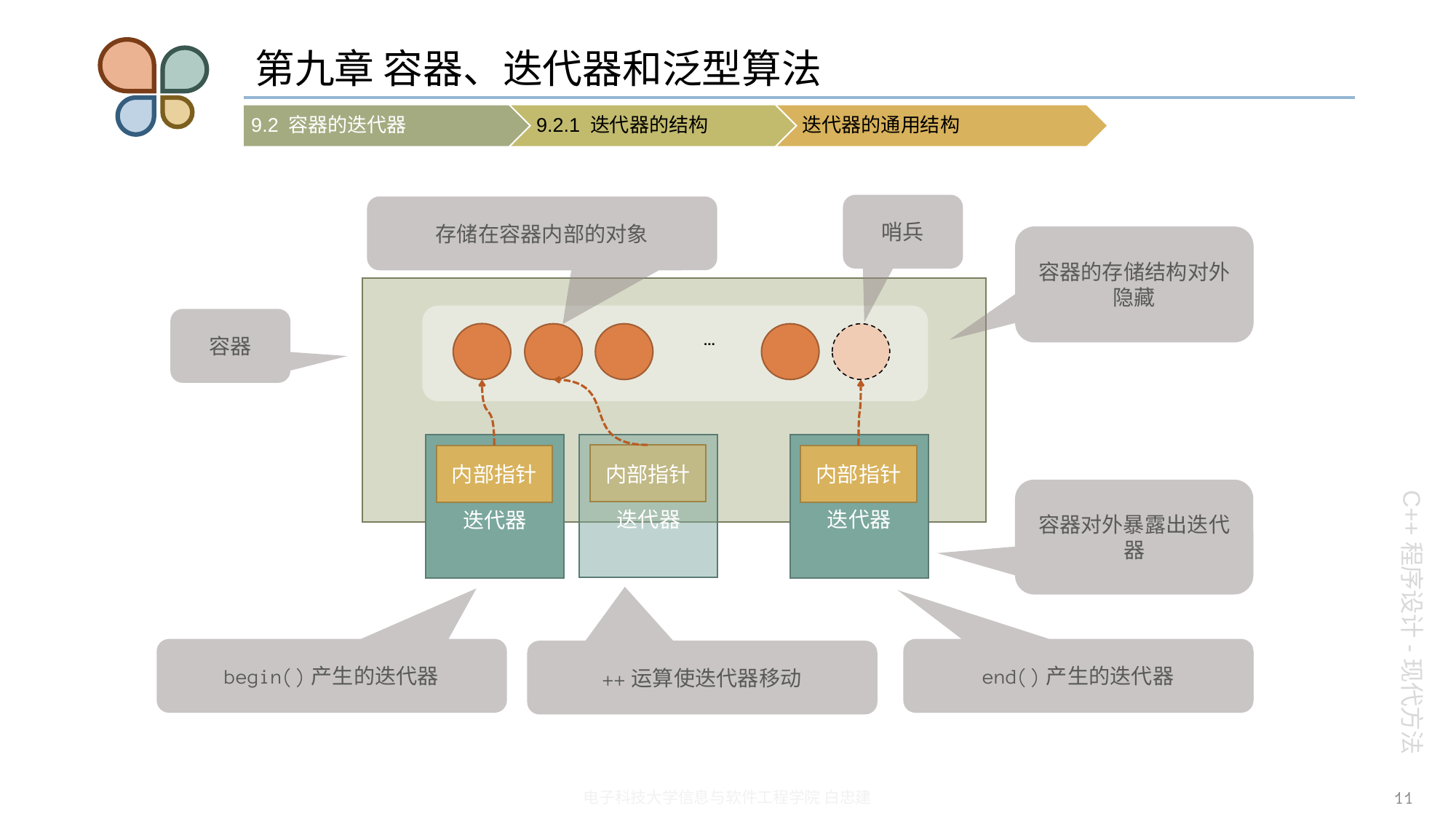

# 第九章 容器、迭代器和泛型算法
9.2 容器的迭代器
9.2.1 迭代器的结构
迭代器的通用结构
哨兵
存储在容器内部的对象
容器的存储结构对外隐藏

容器
…

迭代器
内部指针

迭代器
内部指针

迭代器
内部指针
容器对外暴露出迭代器
begin()产生的迭代器
end()产生的迭代器
++运算使迭代器移动
11